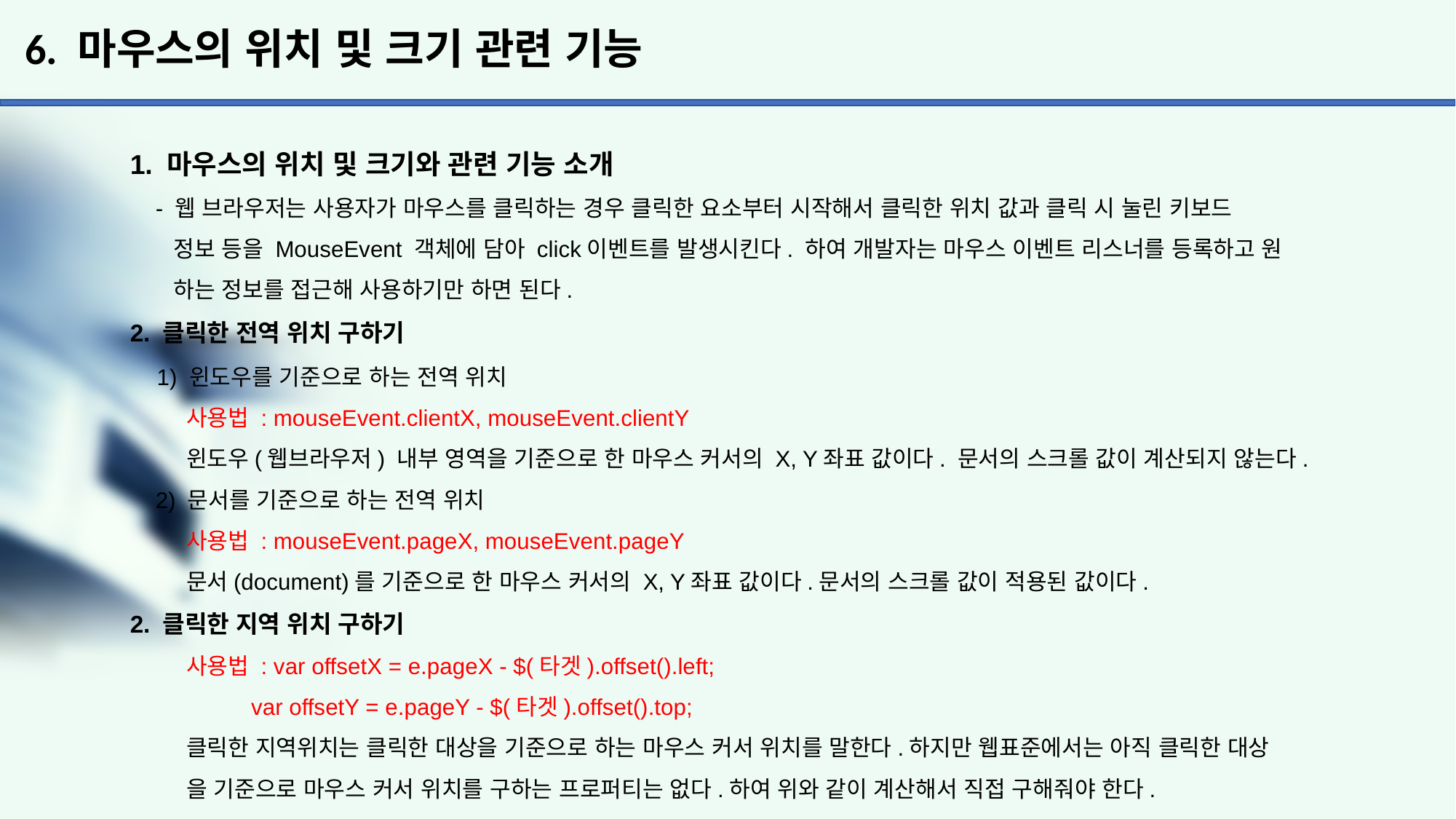

# 6. 마우스의 위치 및 크기 관련 기능
1. 마우스의 위치 및 크기와 관련 기능 소개
    - 웹 브라우저는 사용자가 마우스를 클릭하는 경우 클릭한 요소부터 시작해서 클릭한 위치 값과 클릭 시 눌린 키보드
      정보 등을 MouseEvent 객체에 담아 click이벤트를 발생시킨다. 하여 개발자는 마우스 이벤트 리스너를 등록하고 원
      하는 정보를 접근해 사용하기만 하면 된다.
2. 클릭한 전역 위치 구하기
    1) 윈도우를 기준으로 하는 전역 위치
        사용법 : mouseEvent.clientX, mouseEvent.clientY
        윈도우(웹브라우저) 내부 영역을 기준으로 한 마우스 커서의 X, Y좌표 값이다. 문서의 스크롤 값이 계산되지 않는다.
    2) 문서를 기준으로 하는 전역 위치
        사용법 : mouseEvent.pageX, mouseEvent.pageY
        문서(document)를 기준으로 한 마우스 커서의 X, Y좌표 값이다.문서의 스크롤 값이 적용된 값이다.
2. 클릭한 지역 위치 구하기
        사용법 : var offsetX = e.pageX - $(타겟).offset().left;
                   var offsetY = e.pageY - $(타겟).offset().top;
        클릭한 지역위치는 클릭한 대상을 기준으로 하는 마우스 커서 위치를 말한다.하지만 웹표준에서는 아직 클릭한 대상
        을 기준으로 마우스 커서 위치를 구하는 프로퍼티는 없다.하여 위와 같이 계산해서 직접 구해줘야 한다.